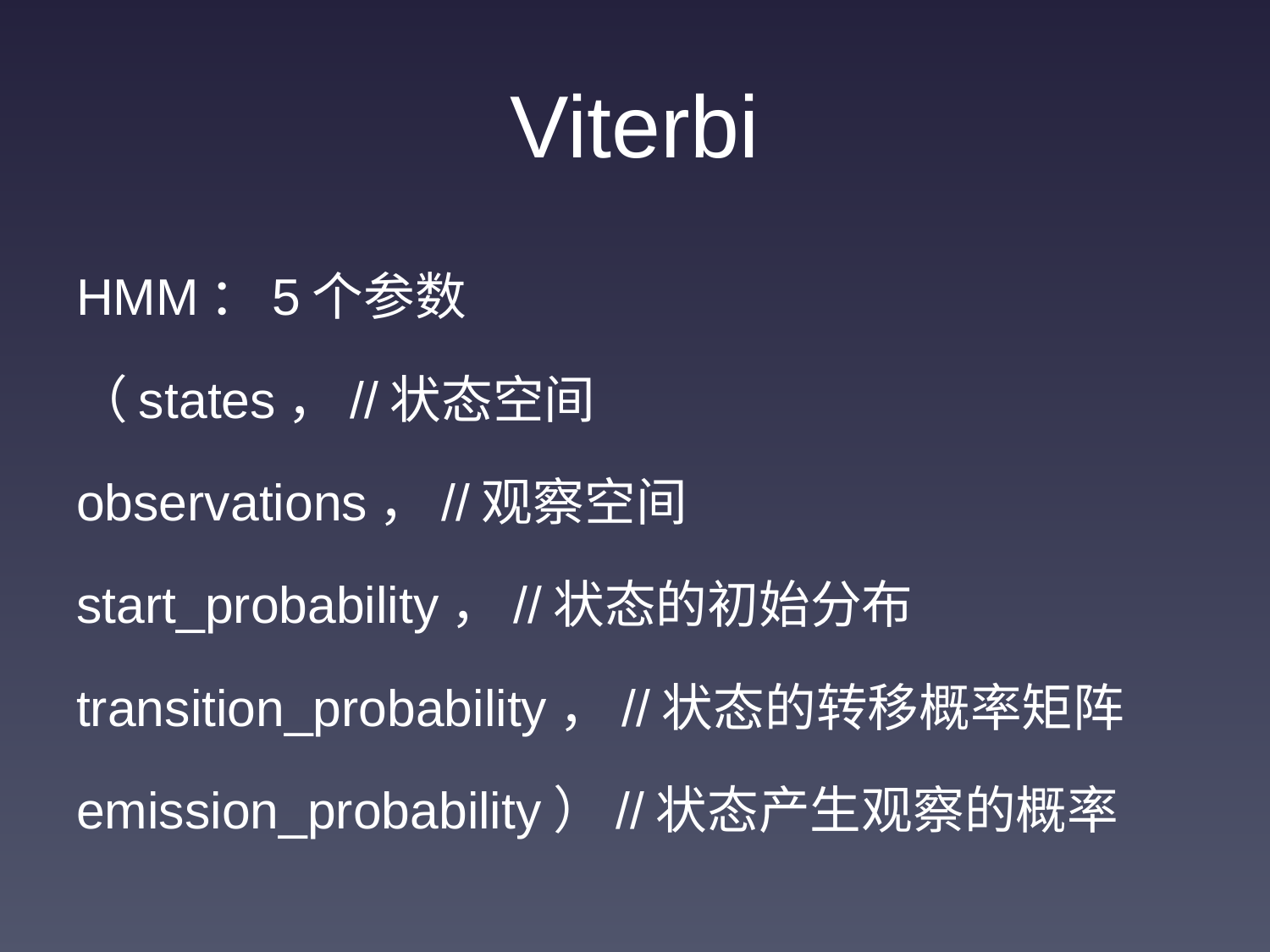

# Viterbi
HMM：5个参数
（states，//状态空间
observations，//观察空间
start_probability，//状态的初始分布
transition_probability，//状态的转移概率矩阵
emission_probability）//状态产生观察的概率